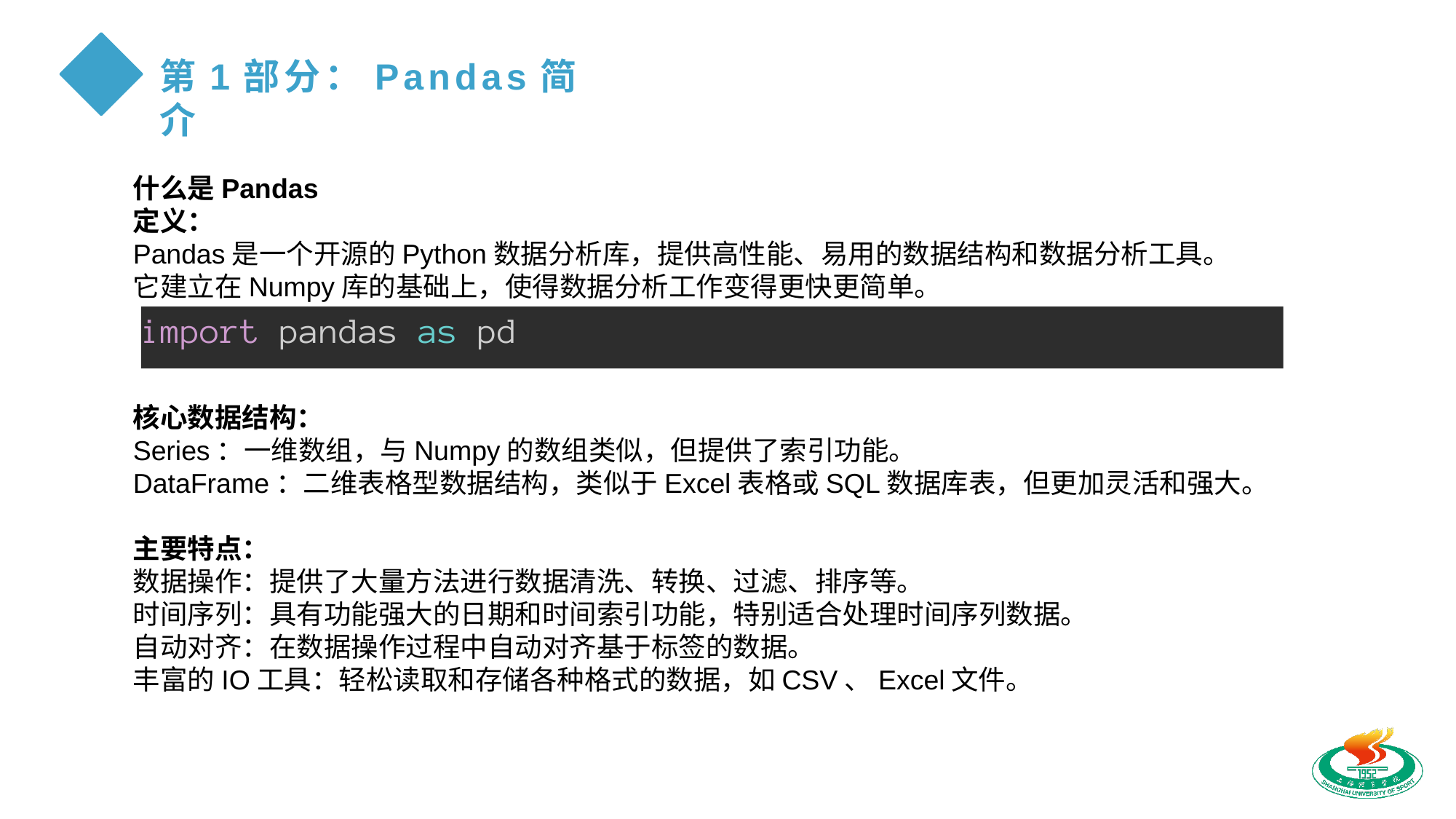

什么是Pandas
定义：
Pandas是一个开源的Python数据分析库，提供高性能、易用的数据结构和数据分析工具。
它建立在Numpy库的基础上，使得数据分析工作变得更快更简单。

核心数据结构：
Series：一维数组，与Numpy的数组类似，但提供了索引功能。
DataFrame：二维表格型数据结构，类似于Excel表格或SQL数据库表，但更加灵活和强大。

主要特点：
数据操作：提供了大量方法进行数据清洗、转换、过滤、排序等。
时间序列：具有功能强大的日期和时间索引功能，特别适合处理时间序列数据。
自动对齐：在数据操作过程中自动对齐基于标签的数据。
丰富的IO工具：轻松读取和存储各种格式的数据，如CSV、Excel文件。
import pandas as pd